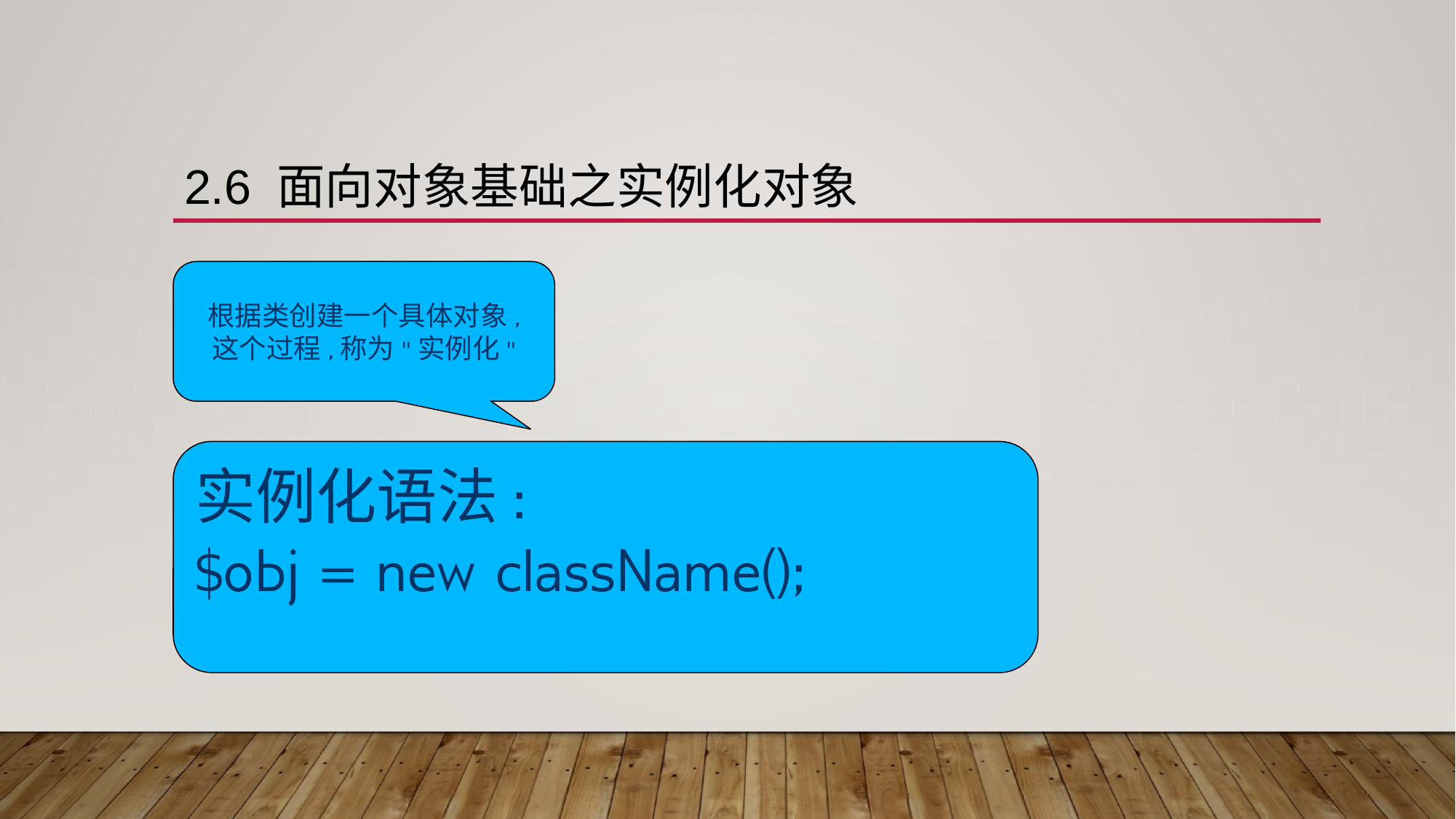

# 2.6 面向对象基础之实例化对象
根据类创建一个具体对象,
这个过程,称为"实例化"
实例化语法:
$obj = new className();